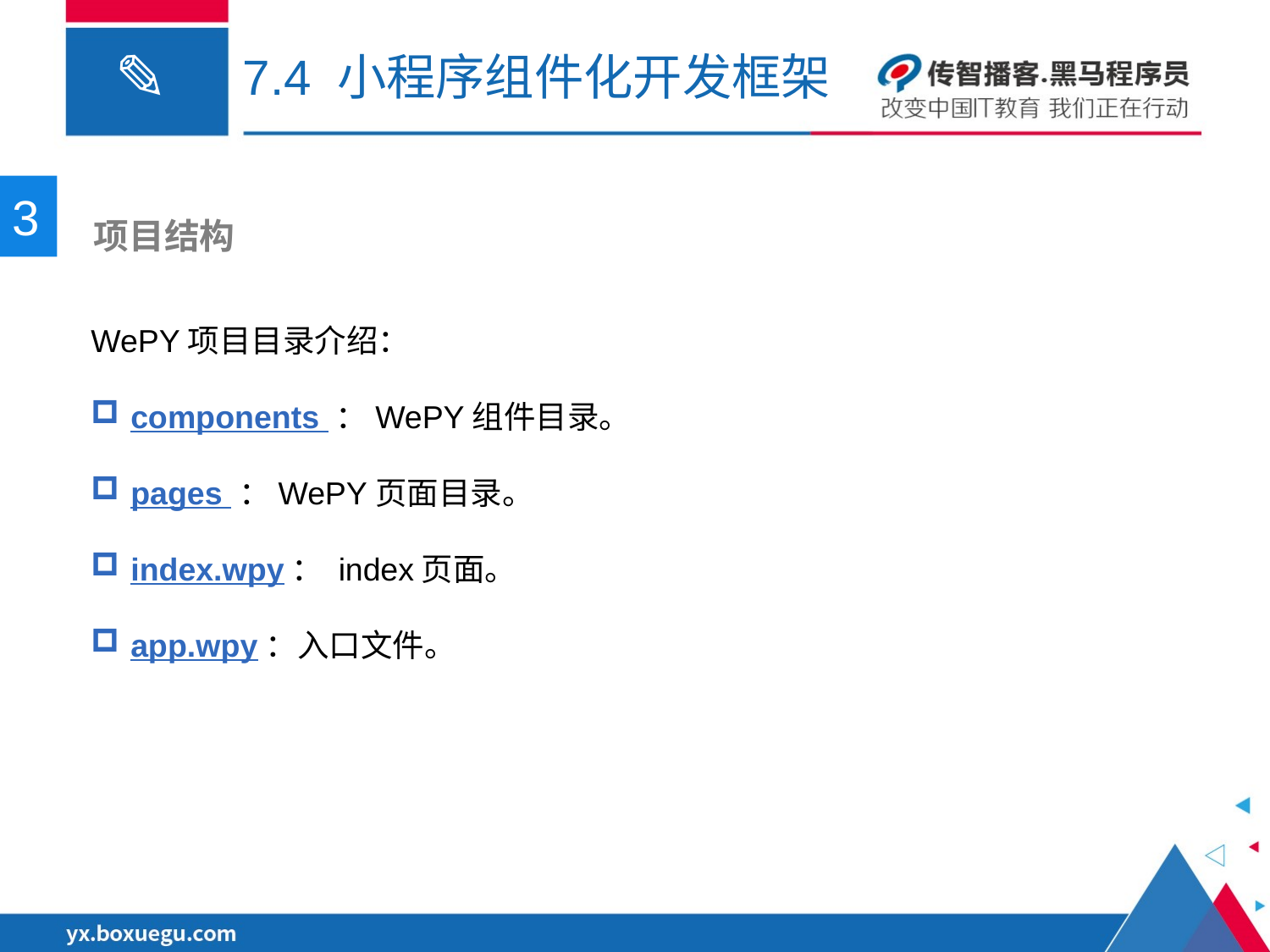

# 7.4 小程序组件化开发框架

3
  项目结构
WePY项目目录介绍：
components ：WePY组件目录。
pages ：WePY页面目录。
index.wpy： index页面。
app.wpy：入口文件。